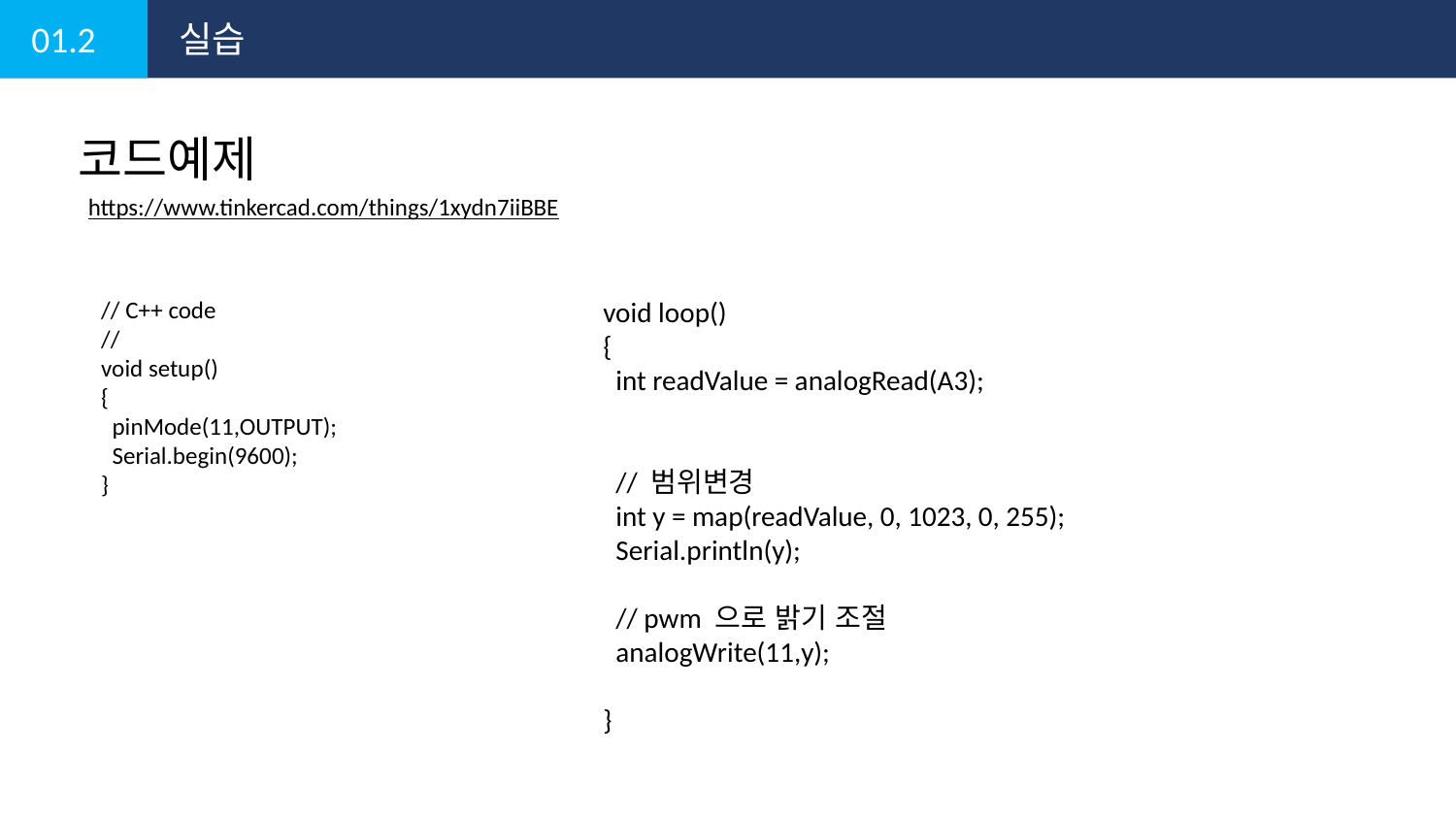

01.2
실습
코드예제
https://www.tinkercad.com/things/1xydn7iiBBE
// C++ code
//
void setup()
{
  pinMode(11,OUTPUT);
  Serial.begin(9600);
}

void loop()
{
  int readValue = analogRead(A3);

  // 범위변경
  int y = map(readValue, 0, 1023, 0, 255);
  Serial.println(y);

  // pwm 으로 밝기 조절
  analogWrite(11,y);

}